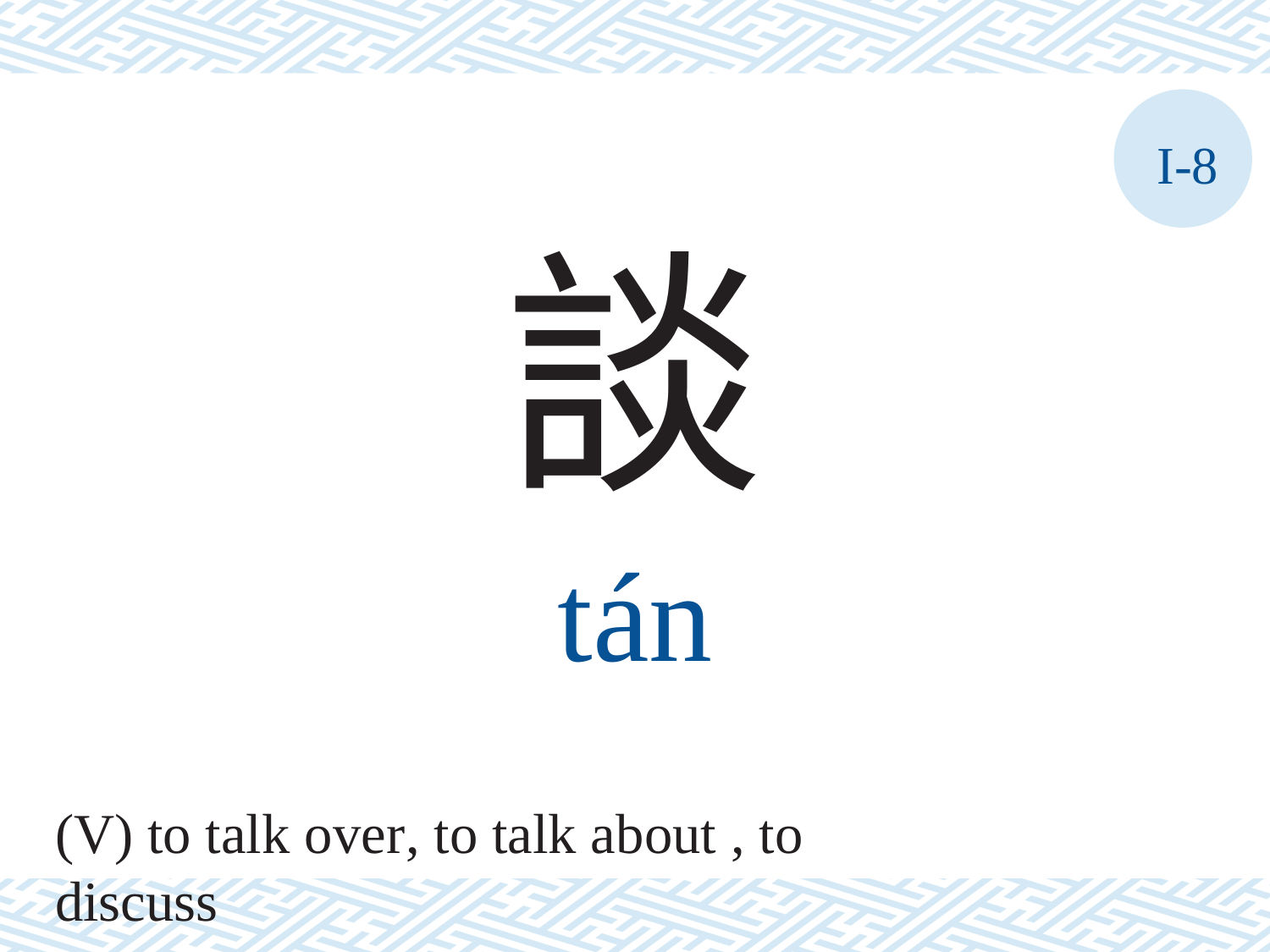

I-8
談
tán
(V) to talk over, to talk about , to discuss